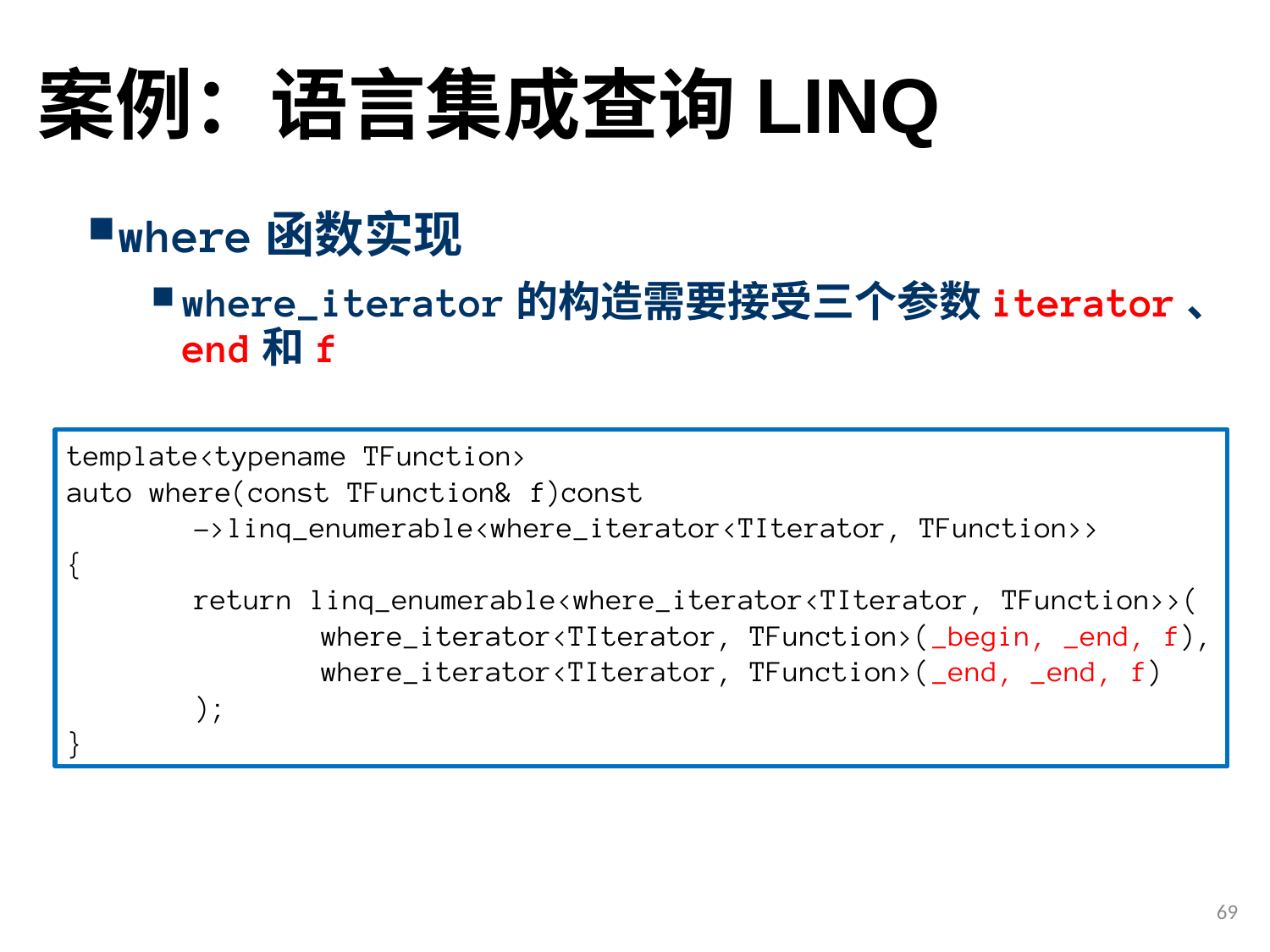

# 案例：语言集成查询LINQ
where函数实现
where_iterator的构造需要接受三个参数iterator、end和f
template<typename TFunction>
auto where(const TFunction& f)const
	->linq_enumerable<where_iterator<TIterator, TFunction>>
{
	return linq_enumerable<where_iterator<TIterator, TFunction>>(
		where_iterator<TIterator, TFunction>(_begin, _end, f),
		where_iterator<TIterator, TFunction>(_end, _end, f)
	);
}
69